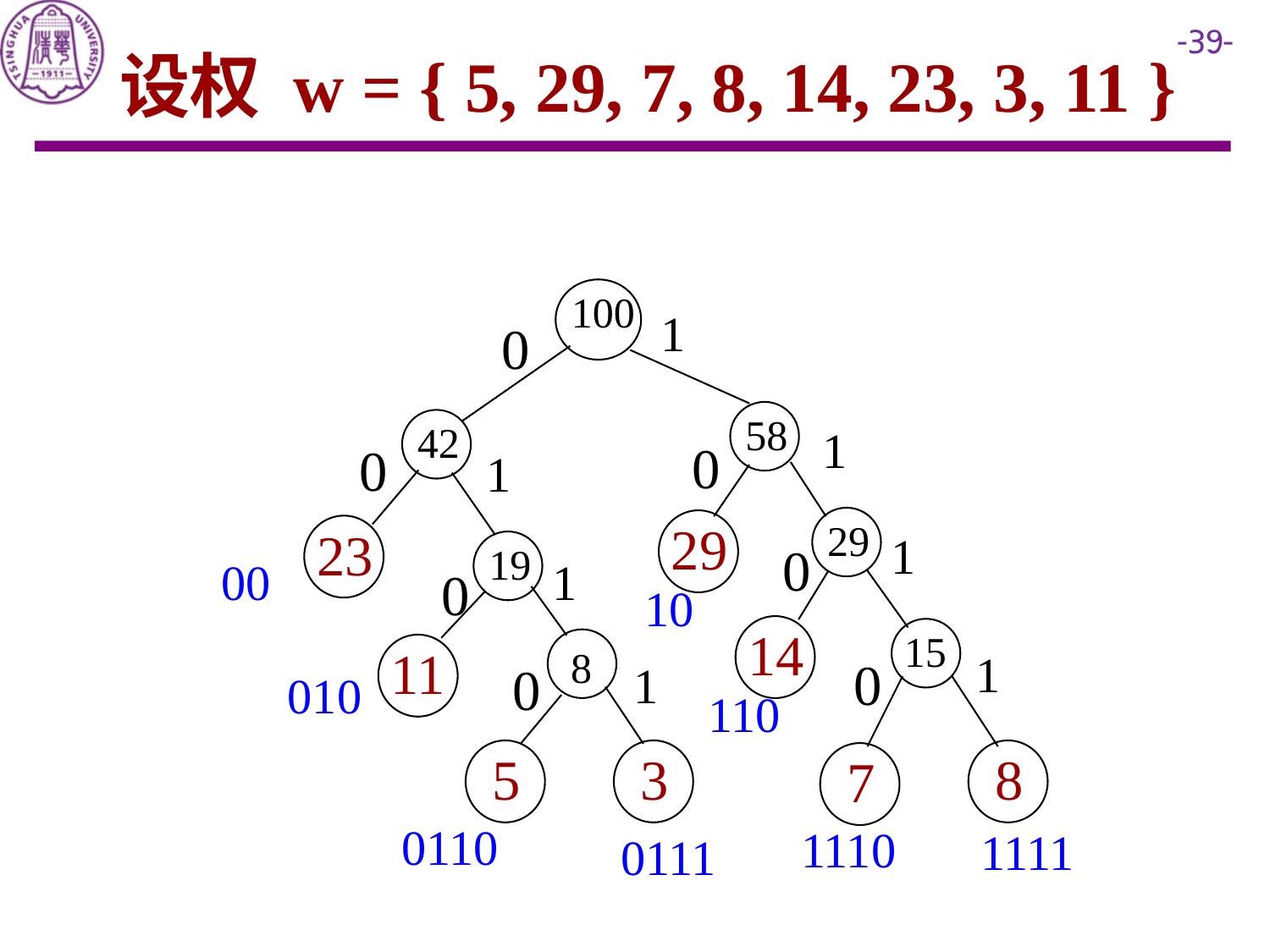

设权 w = { 5, 29, 7, 8, 14, 23, 3, 11 }

23

14

 3

 5

29

 7

 8

11

100

1
0
1
0
0
1
1
0
1
0
1
0
0
1

58

29

42

23

29

14

19

11

00
010
0110
0111
10
110
1110
1111

 7

 8

15

 5

 3

8